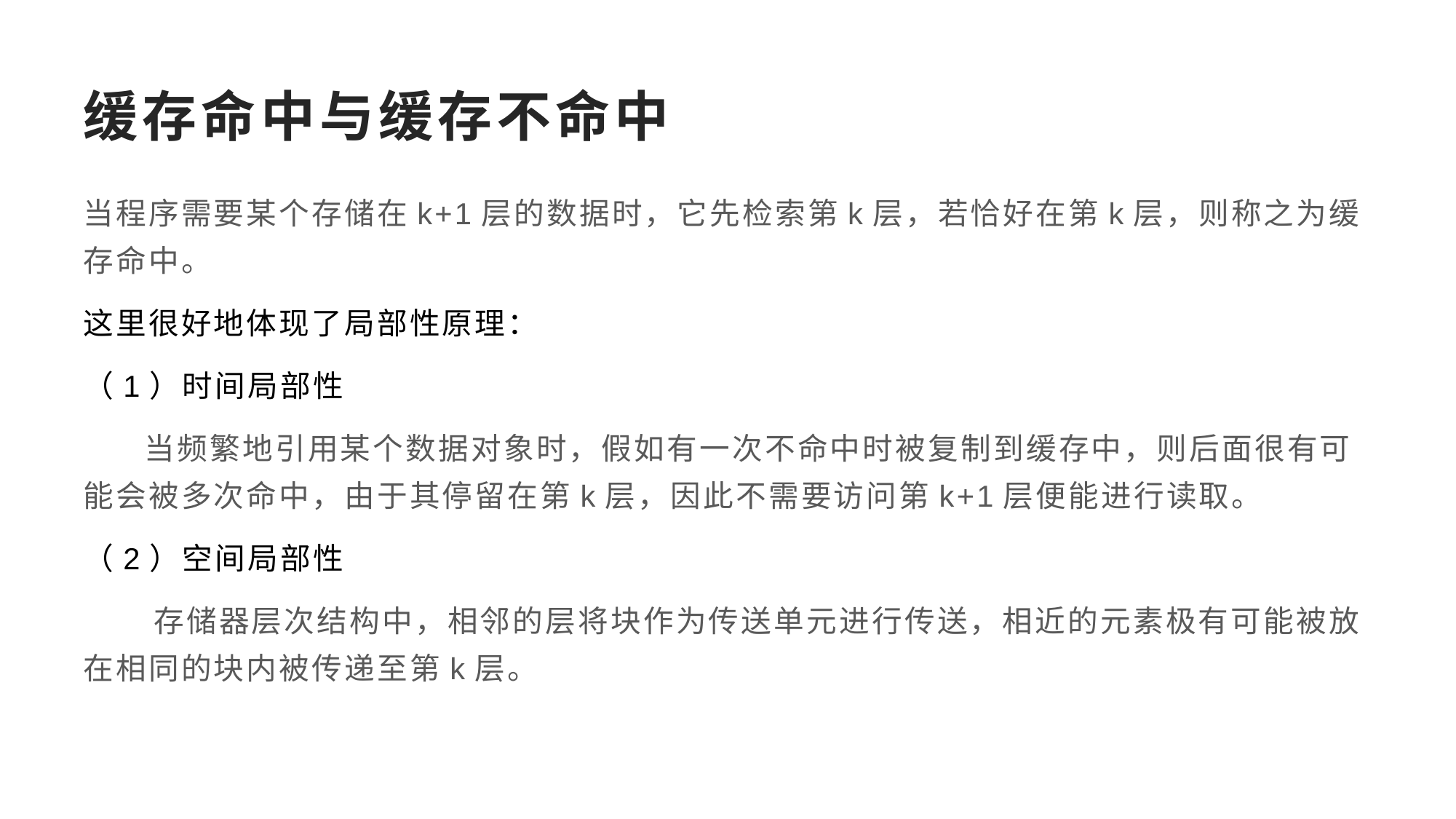

# 缓存命中与缓存不命中
当程序需要某个存储在k+1层的数据时，它先检索第k层，若恰好在第k层，则称之为缓存命中。
这里很好地体现了局部性原理：
（1）时间局部性
      当频繁地引用某个数据对象时，假如有一次不命中时被复制到缓存中，则后面很有可能会被多次命中，由于其停留在第k层，因此不需要访问第k+1层便能进行读取。
（2）空间局部性
       存储器层次结构中，相邻的层将块作为传送单元进行传送，相近的元素极有可能被放在相同的块内被传递至第k层。